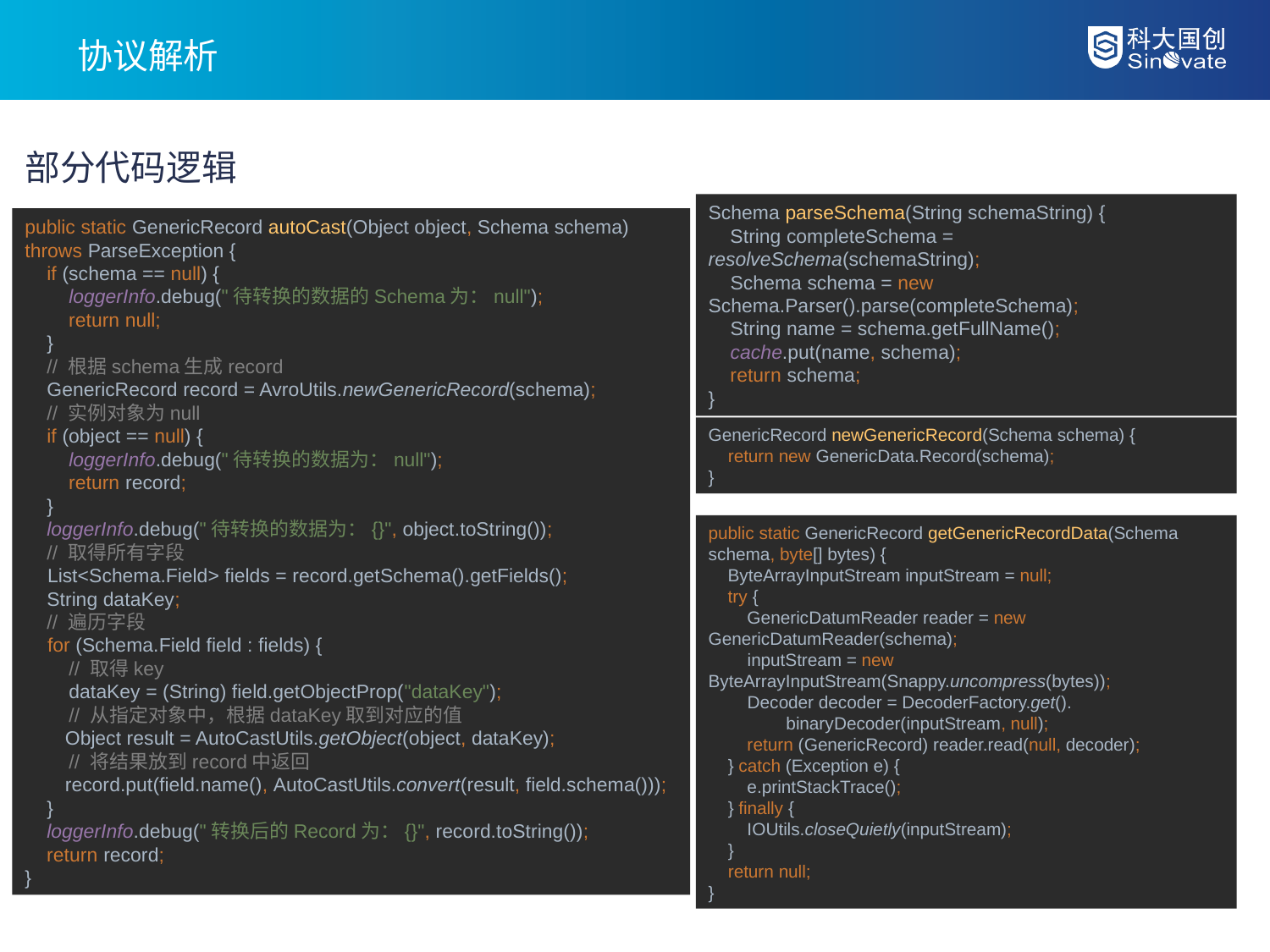

协议解析
部分代码逻辑
public static GenericRecord autoCast(Object object, Schema schema) throws ParseException {
    if (schema == null) {
        loggerInfo.debug("待转换的数据的Schema为：null");
        return null;
    }
    // 根据schema生成record
    GenericRecord record = AvroUtils.newGenericRecord(schema);
    // 实例对象为null
    if (object == null) {
        loggerInfo.debug("待转换的数据为：null");
        return record;
    }
    loggerInfo.debug("待转换的数据为：{}", object.toString());
    // 取得所有字段
    List<Schema.Field> fields = record.getSchema().getFields();
    String dataKey;
    // 遍历字段
    for (Schema.Field field : fields) {
        // 取得key
        dataKey = (String) field.getObjectProp("dataKey");
        // 从指定对象中，根据dataKey取到对应的值
        Object result = AutoCastUtils.getObject(object, dataKey);
        // 将结果放到record中返回
        record.put(field.name(), AutoCastUtils.convert(result, field.schema()));
    }
    loggerInfo.debug("转换后的Record为：{}", record.toString());
    return record;
}
Schema parseSchema(String schemaString) {
    String completeSchema = resolveSchema(schemaString);
    Schema schema = new Schema.Parser().parse(completeSchema);
    String name = schema.getFullName();
    cache.put(name, schema);
    return schema;
}
GenericRecord newGenericRecord(Schema schema) {
    return new GenericData.Record(schema);
}
public static GenericRecord getGenericRecordData(Schema schema, byte[] bytes) {
    ByteArrayInputStream inputStream = null;
    try {
        GenericDatumReader reader = new GenericDatumReader(schema);
        inputStream = new ByteArrayInputStream(Snappy.uncompress(bytes));
        Decoder decoder = DecoderFactory.get().
                binaryDecoder(inputStream, null);
        return (GenericRecord) reader.read(null, decoder);
    } catch (Exception e) {
        e.printStackTrace();
    } finally {
        IOUtils.closeQuietly(inputStream);
    }
    return null;
}